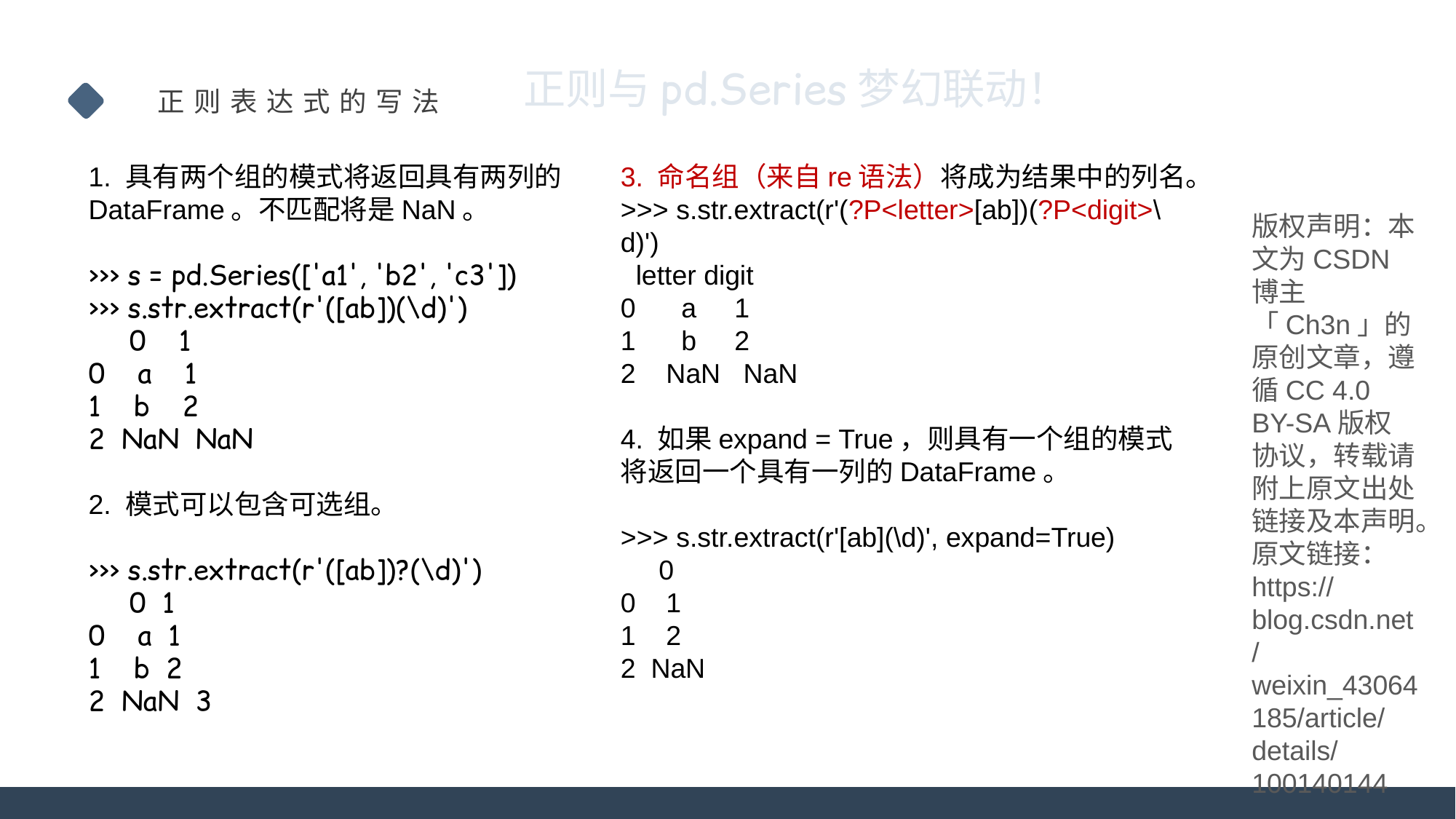

正则与pd.Series梦幻联动！
正则表达式的写法

1. 具有两个组的模式将返回具有两列的DataFrame。不匹配将是NaN。

>>> s = pd.Series(['a1', 'b2', 'c3'])
>>> s.str.extract(r'([ab])(\d)')
     0    1
0    a    1
1    b    2
2  NaN  NaN

2. 模式可以包含可选组。

>>> s.str.extract(r'([ab])?(\d)')
     0  1
0    a  1
1    b  2
2  NaN  3

3. 命名组（来自re语法）将成为结果中的列名。
>>> s.str.extract(r'(?P<letter>[ab])(?P<digit>\d)')
  letter digit
0      a     1
1      b     2
2    NaN   NaN

4. 如果expand = True，则具有一个组的模式将返回一个具有一列的DataFrame。

>>> s.str.extract(r'[ab](\d)', expand=True)
     0
0    1
1    2
2  NaN
版权声明：本文为CSDN博主「Ch3n」的原创文章，遵循CC 4.0 BY-SA版权协议，转载请附上原文出处链接及本声明。
原文链接：https://blog.csdn.net/weixin_43064185/article/details/100140144